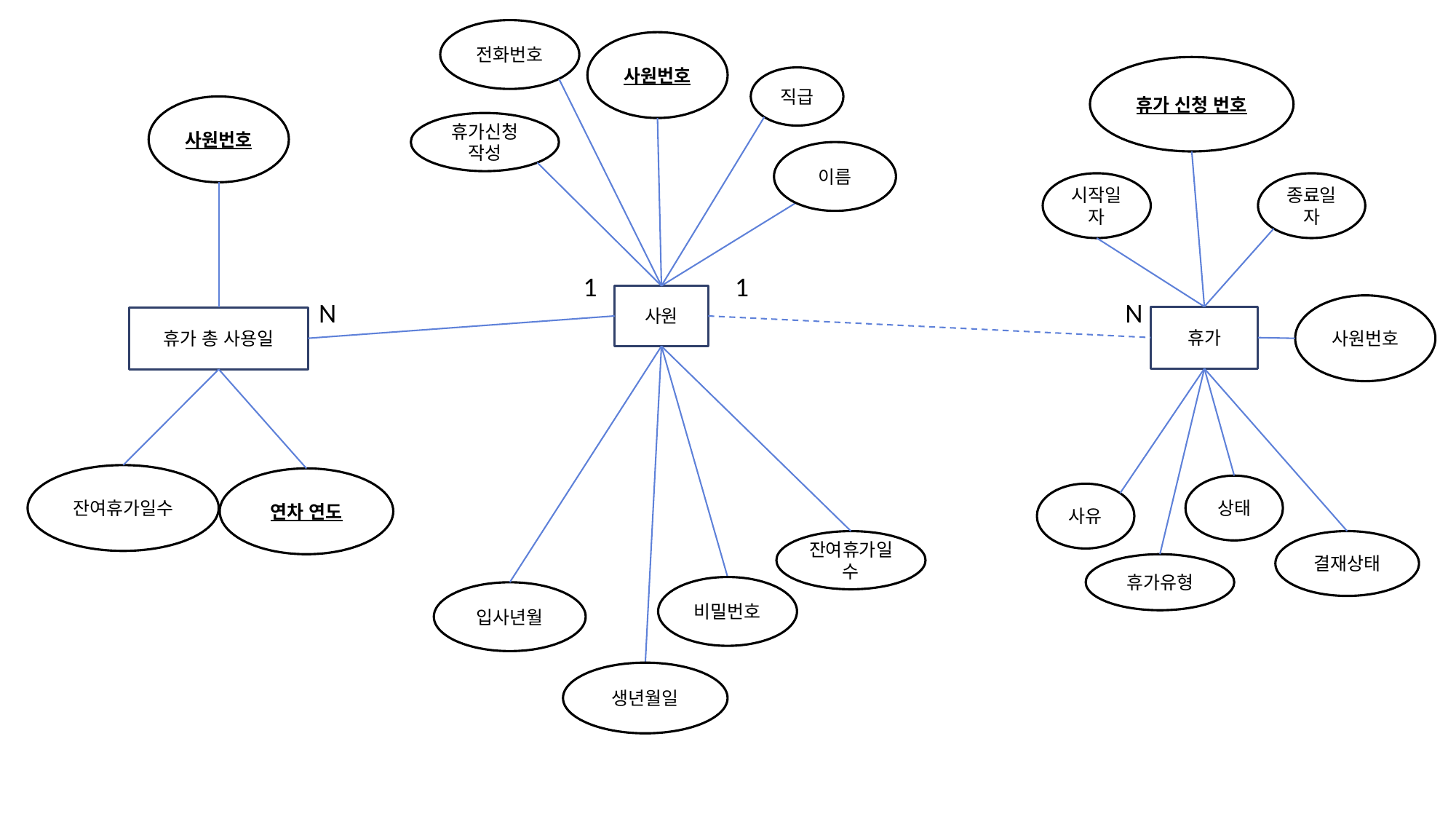

전화번호
사원번호
휴가 신청 번호
직급
사원번호
휴가신청
작성
이름
종료일자
시작일자
1
1
사원
N
N
사원번호
휴가
휴가 총 사용일
잔여휴가일수
연차 연도
상태
사유
결재상태
잔여휴가일수
휴가유형
비밀번호
입사년월
생년월일